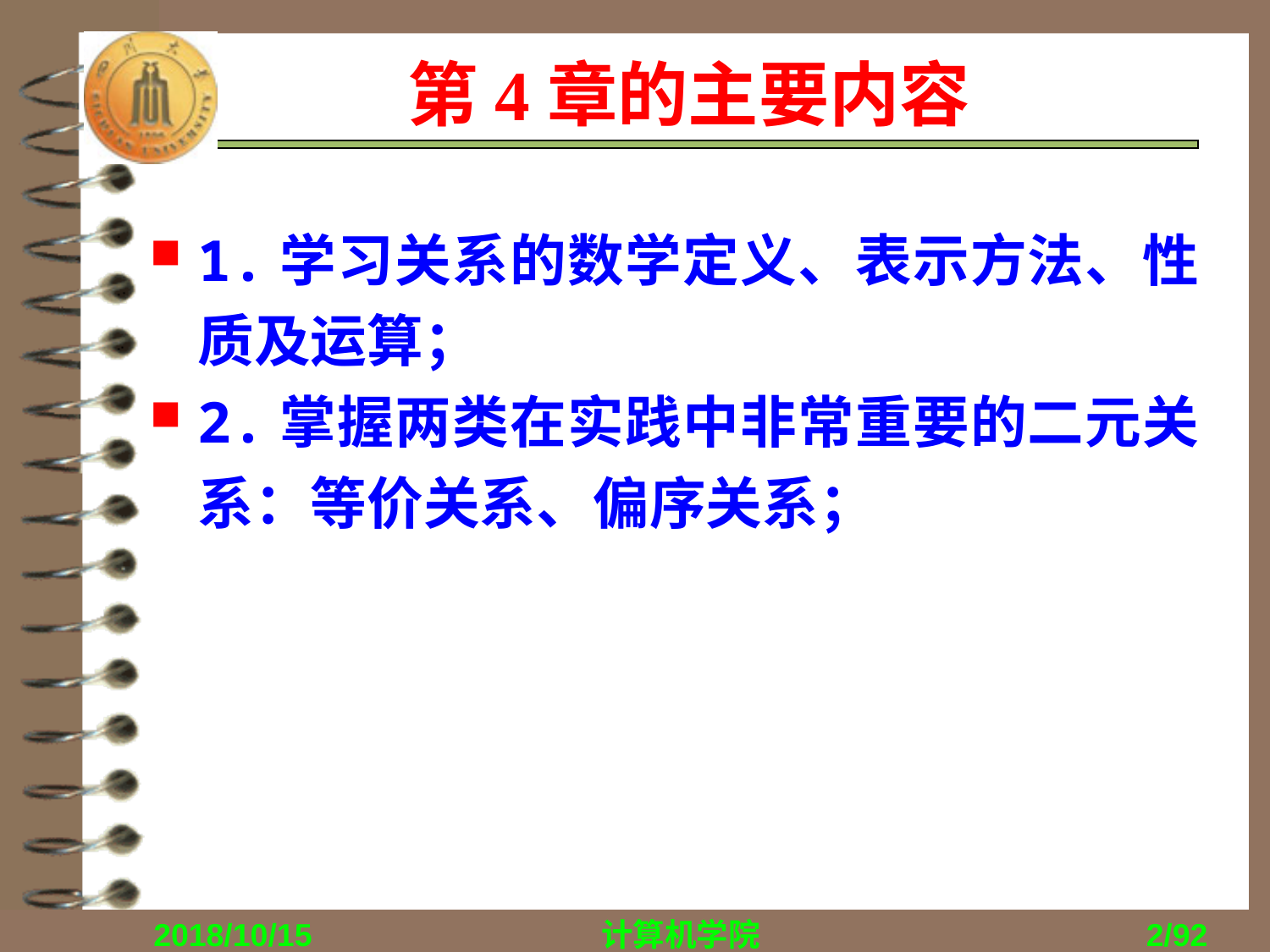

# 第4章的主要内容
1.学习关系的数学定义、表示方法、性质及运算；
2.掌握两类在实践中非常重要的二元关系：等价关系、偏序关系；
2018/10/15
计算机学院
2/92